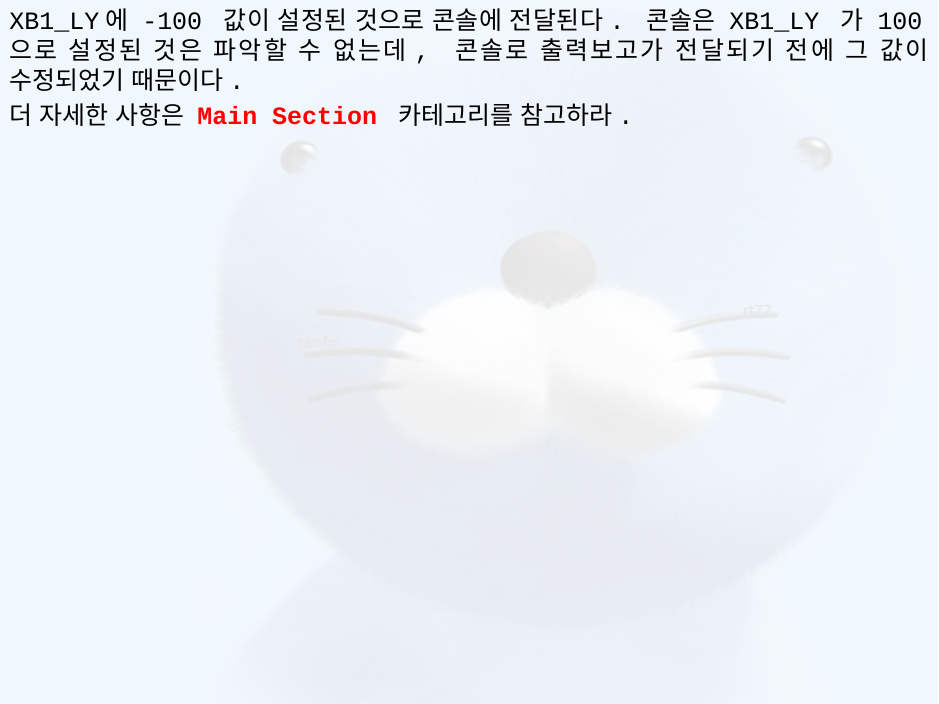

XB1_LY에 -100 값이 설정된 것으로 콘솔에 전달된다. 콘솔은 XB1_LY 가 100으로 설정된 것은 파악할 수 없는데, 콘솔로 출력보고가 전달되기 전에 그 값이 수정되었기 때문이다.
더 자세한 사항은 Main Section 카테고리를 참고하라.